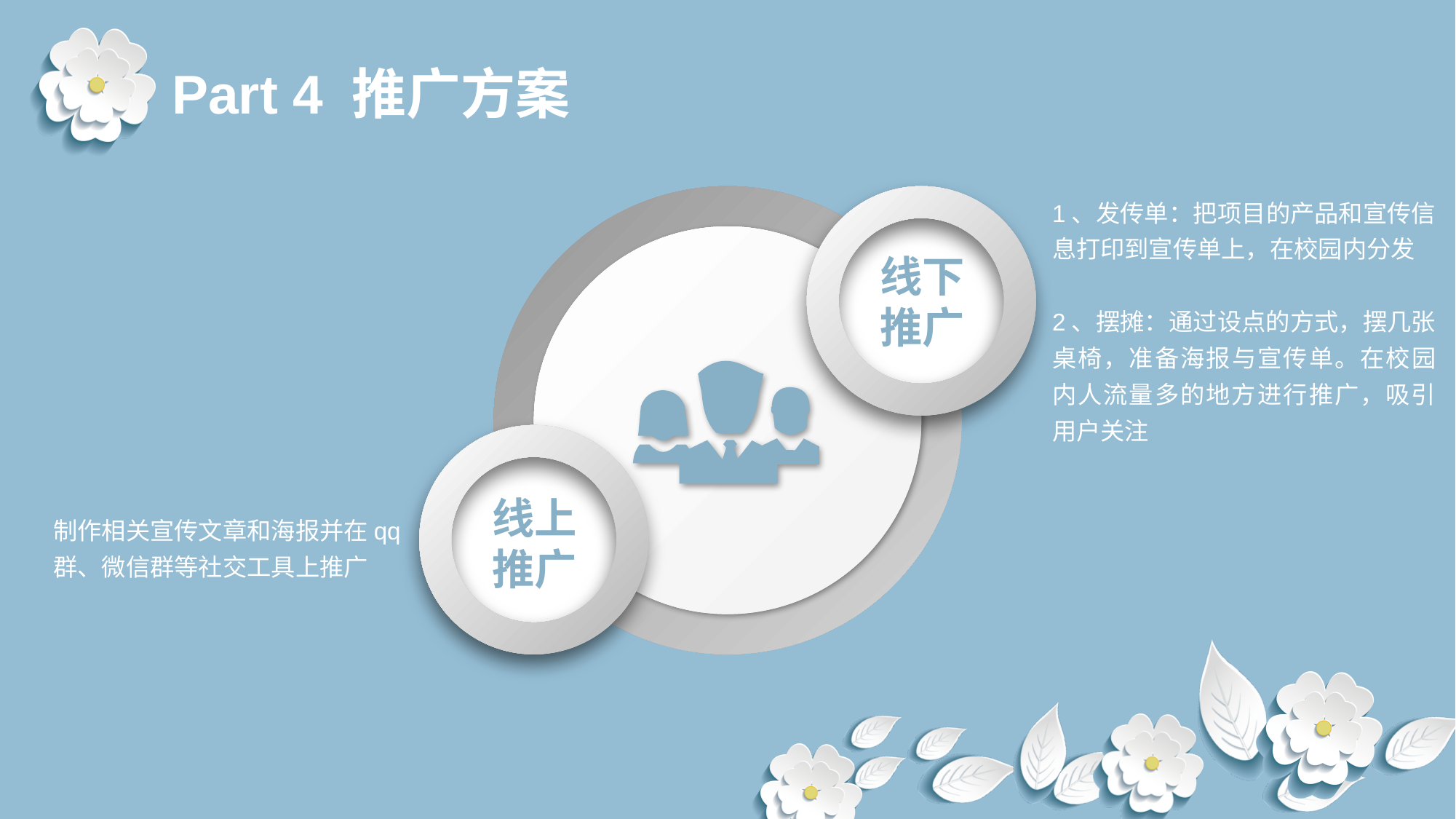

Part 4 推广方案
1、发传单：把项目的产品和宣传信息打印到宣传单上，在校园内分发

2、摆摊：通过设点的方式，摆几张桌椅，准备海报与宣传单。在校园内人流量多的地方进行推广，吸引用户关注

线下
推广

线上
推广
制作相关宣传文章和海报并在qq群、微信群等社交工具上推广
20
延时符
延时符